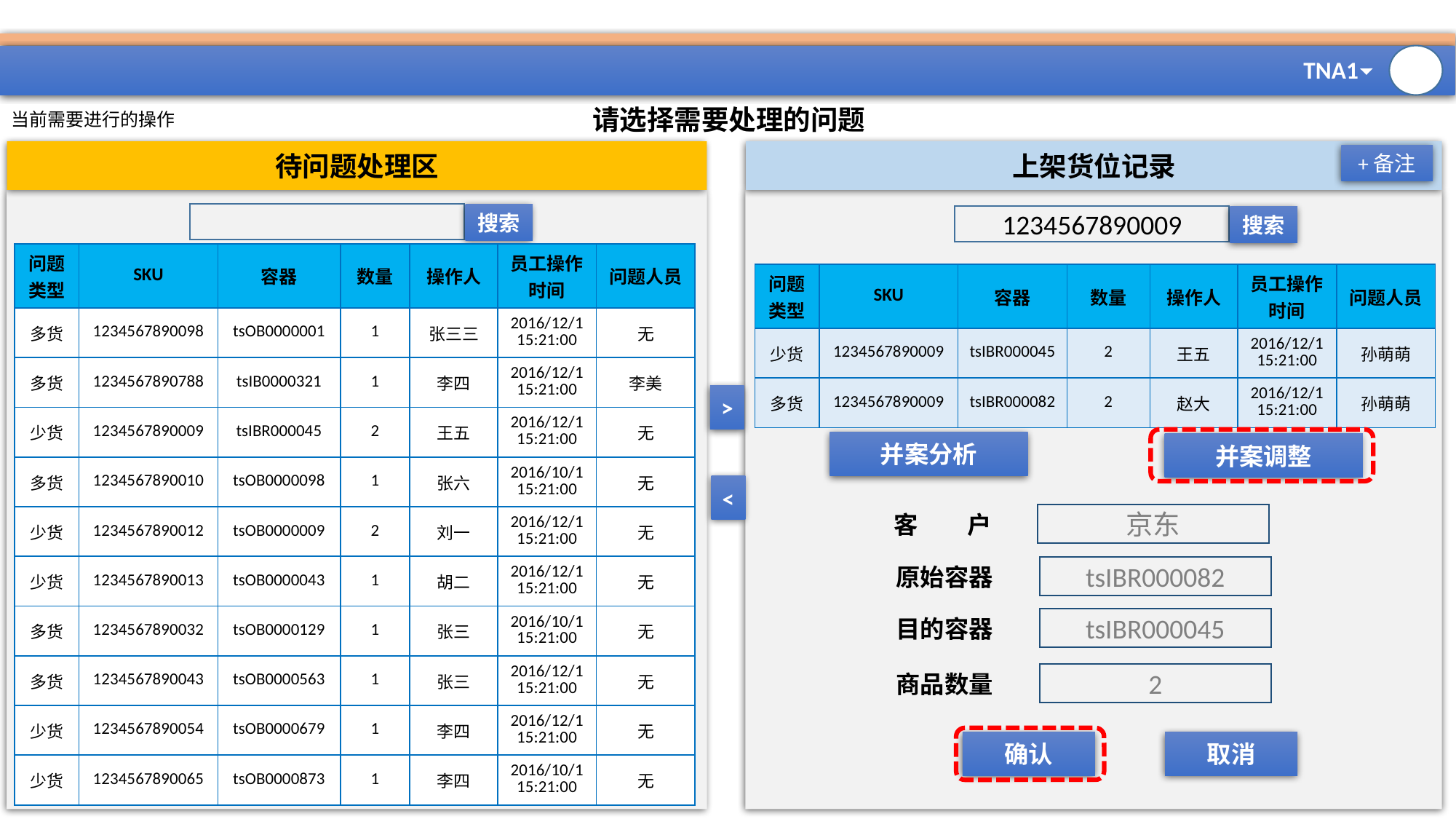

#
请选择需要处理的问题
当前需要进行的操作
待问题处理区

上架货位记录

+备注

搜索
1234567890009
搜索
| 问题类型 | SKU | 容器 | 数量 | 操作人 | 员工操作时间 | 问题人员 |
| --- | --- | --- | --- | --- | --- | --- |
| 多货 | 1234567890098 | tsOB0000001 | 1 | 张三三 | 2016/12/1 15:21:00 | 无 |
| 多货 | 1234567890788 | tsIB0000321 | 1 | 李四 | 2016/12/1 15:21:00 | 李美 |
| 少货 | 1234567890009 | tsIBR000045 | 2 | 王五 | 2016/12/1 15:21:00 | 无 |
| 多货 | 1234567890010 | tsOB0000098 | 1 | 张六 | 2016/10/1 15:21:00 | 无 |
| 少货 | 1234567890012 | tsOB0000009 | 2 | 刘一 | 2016/12/1 15:21:00 | 无 |
| 少货 | 1234567890013 | tsOB0000043 | 1 | 胡二 | 2016/12/1 15:21:00 | 无 |
| 多货 | 1234567890032 | tsOB0000129 | 1 | 张三 | 2016/10/1 15:21:00 | 无 |
| 多货 | 1234567890043 | tsOB0000563 | 1 | 张三 | 2016/12/1 15:21:00 | 无 |
| 少货 | 1234567890054 | tsOB0000679 | 1 | 李四 | 2016/12/1 15:21:00 | 无 |
| 少货 | 1234567890065 | tsOB0000873 | 1 | 李四 | 2016/10/1 15:21:00 | 无 |
| 问题类型 | SKU | 容器 | 数量 | 操作人 | 员工操作时间 | 问题人员 |
| --- | --- | --- | --- | --- | --- | --- |
| 少货 | 1234567890009 | tsIBR000045 | 2 | 王五 | 2016/12/1 15:21:00 | 孙萌萌 |
| 多货 | 1234567890009 | tsIBR000082 | 2 | 赵大 | 2016/12/1 15:21:00 | 孙萌萌 |
>

并案分析
并案调整
<
京东
客         户
tsIBR000082
原始容器
tsIBR000045
目的容器
2
商品数量

确认
取消